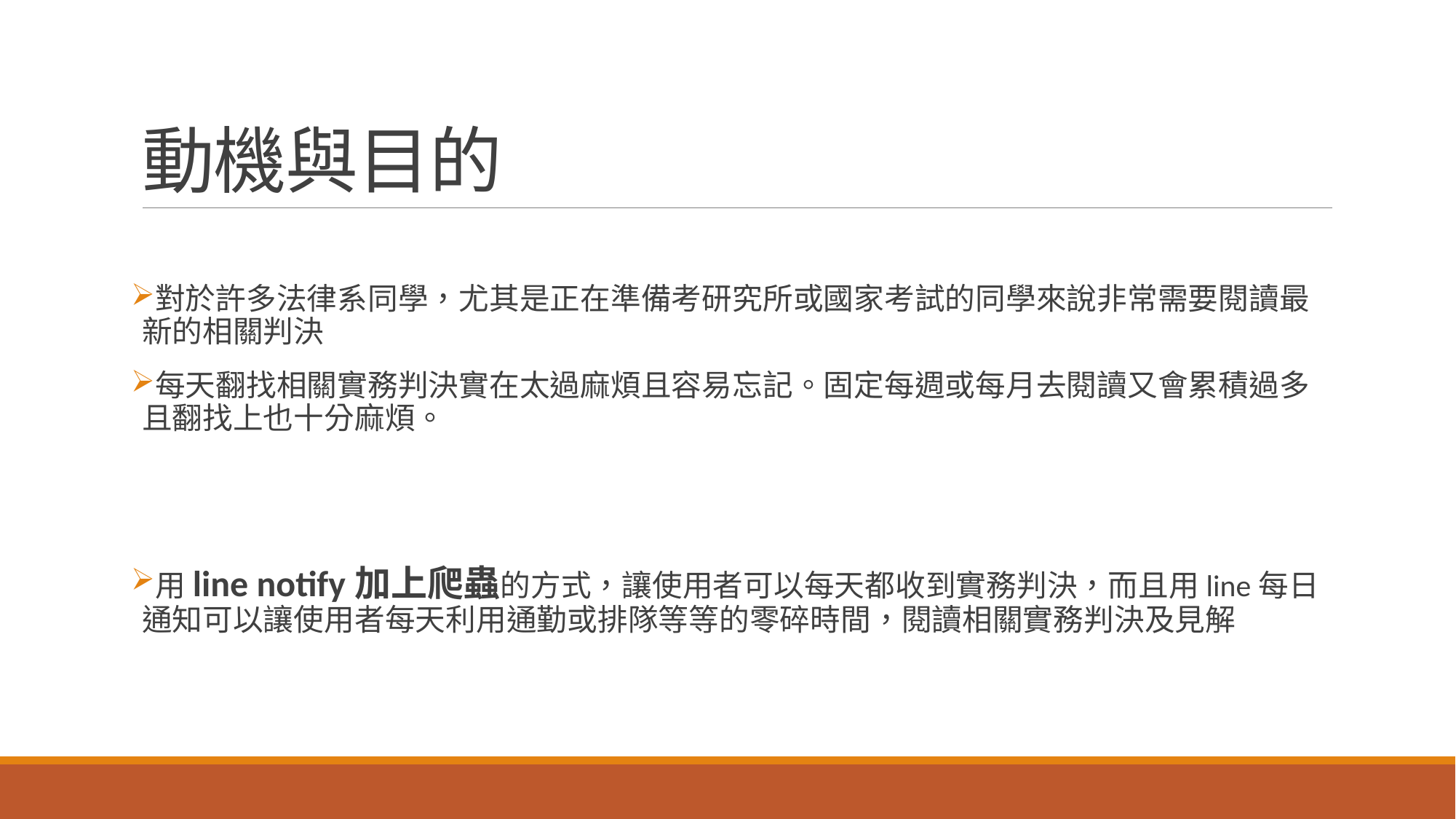

# 動機與目的

對於許多法律系同學，尤其是正在準備考研究所或國家考試的同學來說非常需要閱讀最新的相關判決
每天翻找相關實務判決實在太過麻煩且容易忘記。固定每週或每月去閱讀又會累積過多且翻找上也十分麻煩。

用line notify加上爬蟲的方式，讓使用者可以每天都收到實務判決，而且用line每日通知可以讓使用者每天利用通勤或排隊等等的零碎時間，閱讀相關實務判決及見解